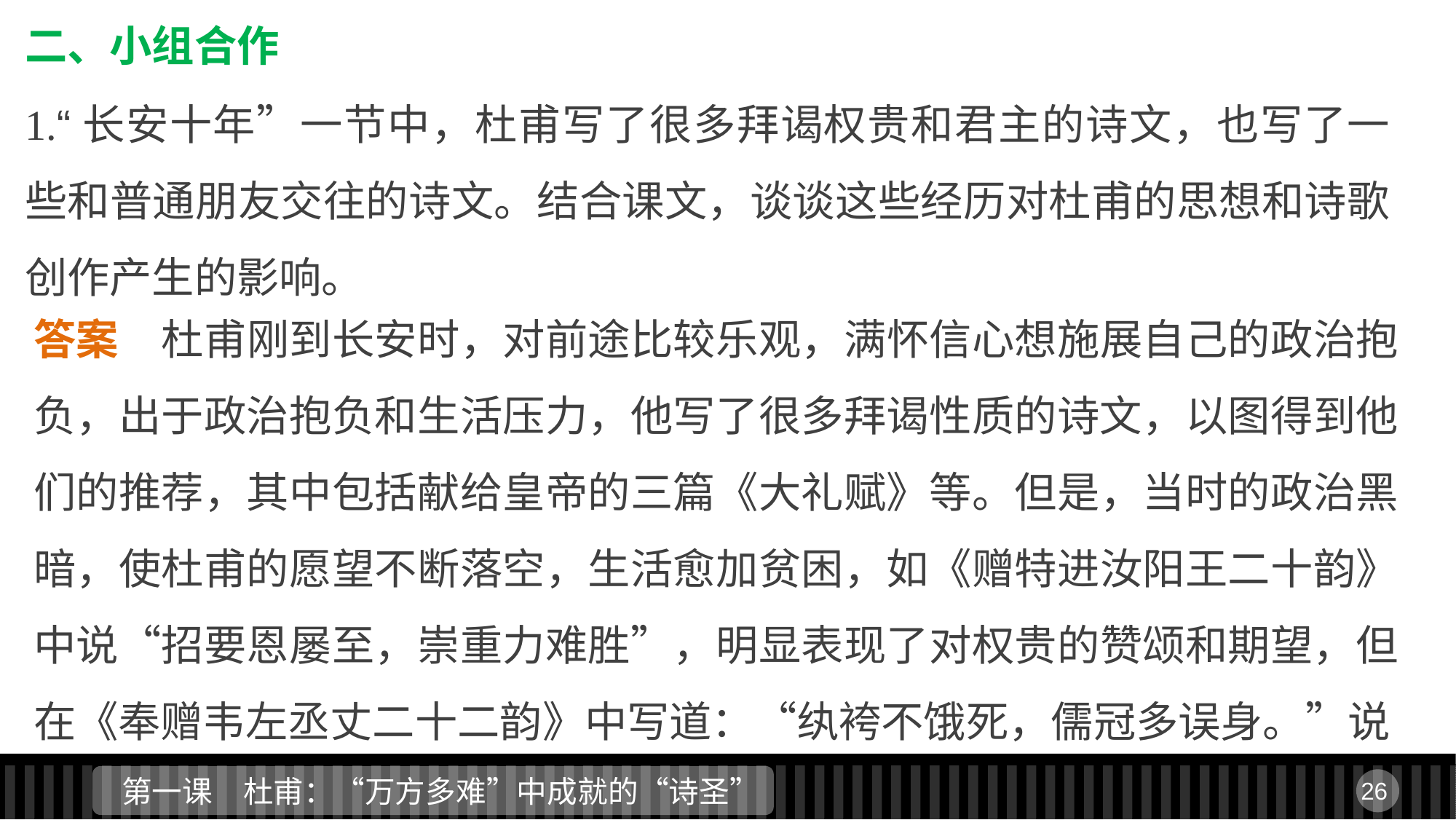

二、小组合作
1.“长安十年”一节中，杜甫写了很多拜谒权贵和君主的诗文，也写了一些和普通朋友交往的诗文。结合课文，谈谈这些经历对杜甫的思想和诗歌创作产生的影响。
答案　杜甫刚到长安时，对前途比较乐观，满怀信心想施展自己的政治抱负，出于政治抱负和生活压力，他写了很多拜谒性质的诗文，以图得到他们的推荐，其中包括献给皇帝的三篇《大礼赋》等。但是，当时的政治黑暗，使杜甫的愿望不断落空，生活愈加贫困，如《赠特进汝阳王二十韵》中说“招要恩屡至，崇重力难胜”，明显表现了对权贵的赞颂和期望，但在《奉赠韦左丞丈二十二韵》中写道：“纨袴不饿死，儒冠多误身。”说